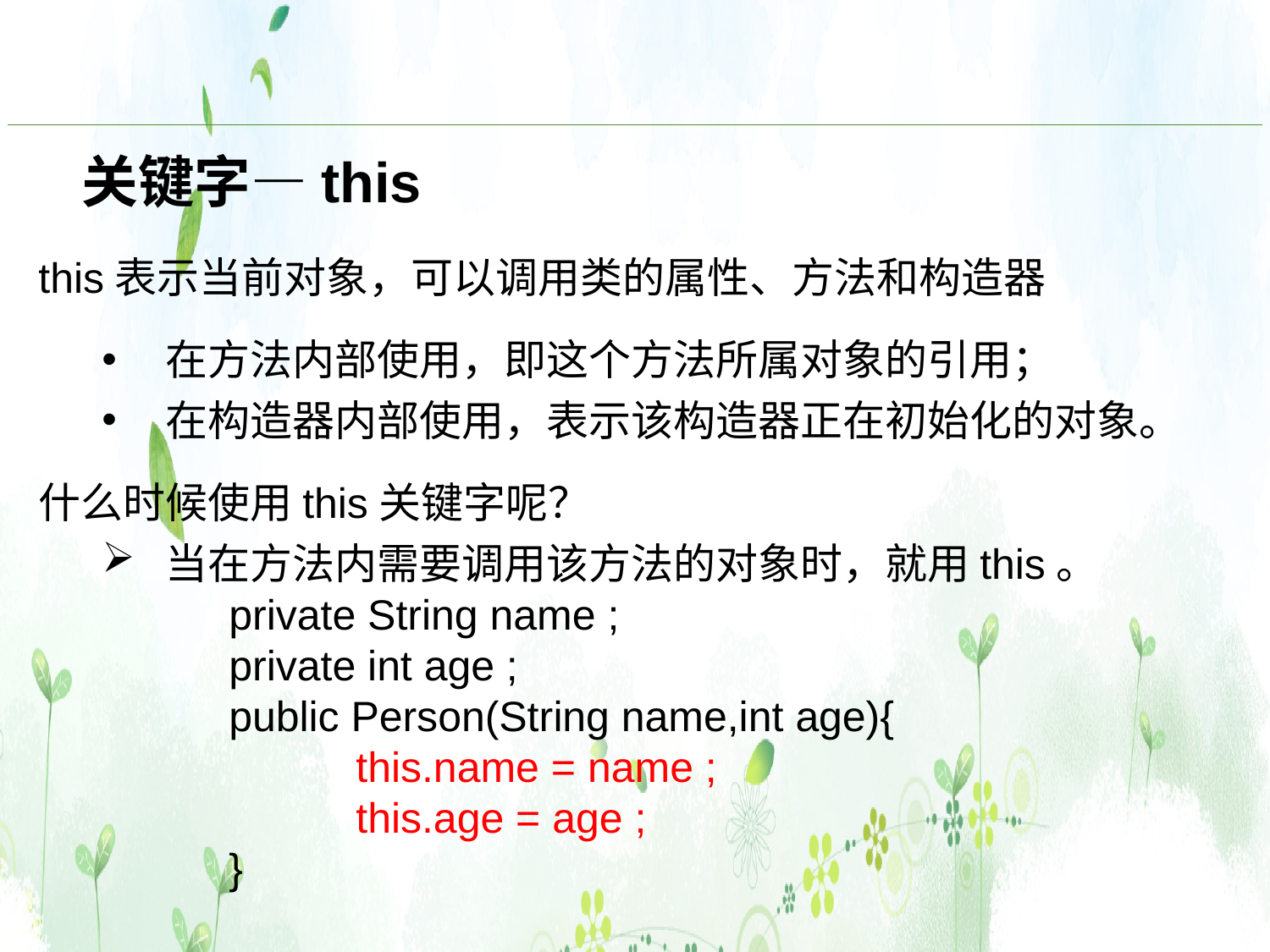

关键字—this
this表示当前对象，可以调用类的属性、方法和构造器
在方法内部使用，即这个方法所属对象的引用；
在构造器内部使用，表示该构造器正在初始化的对象。
什么时候使用this关键字呢？
当在方法内需要调用该方法的对象时，就用this。
	private String name ;
	private int age ;
	public Person(String name,int age){
		this.name = name ;
		this.age = age ;
	}